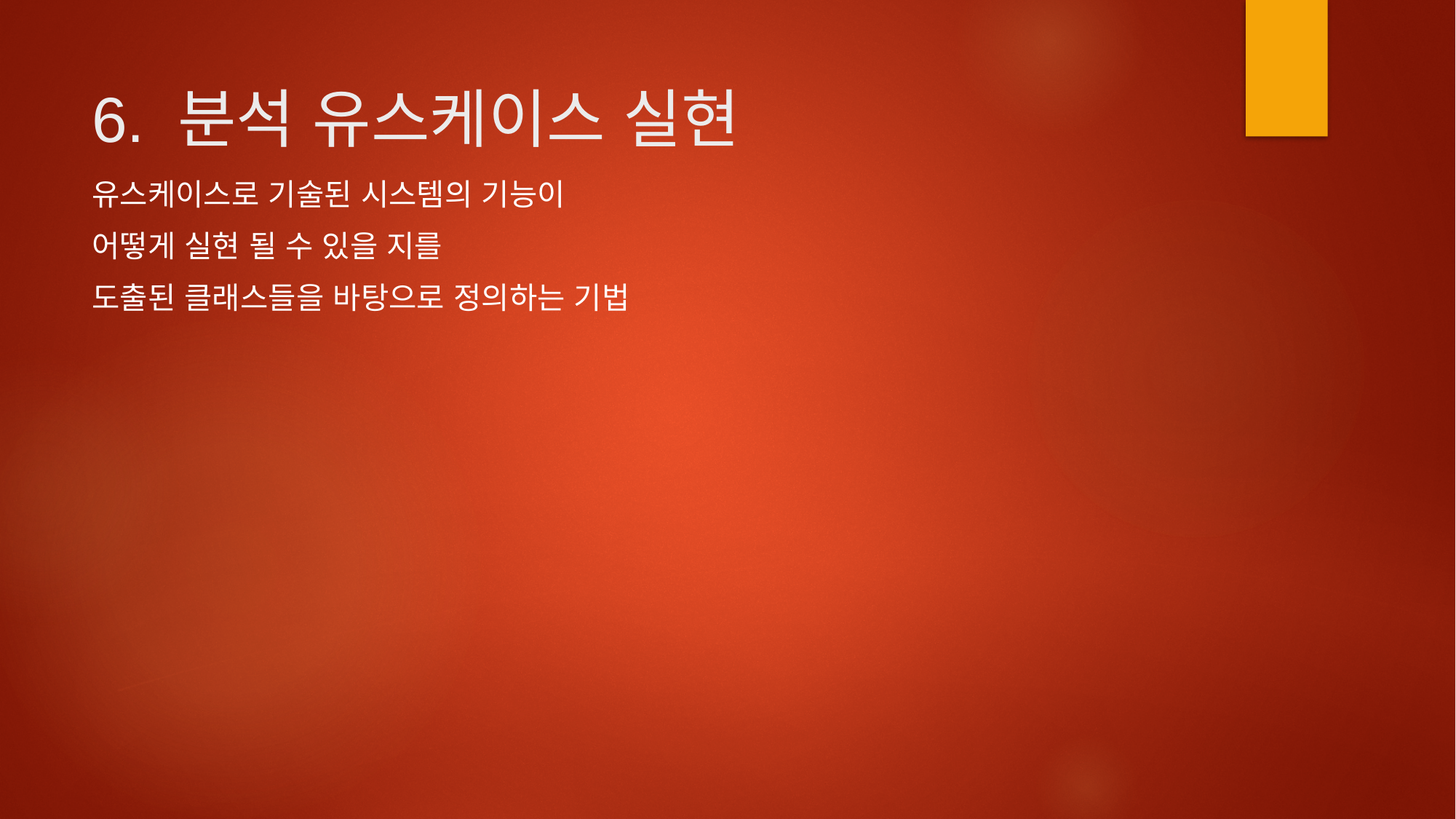

# 6. 분석 유스케이스 실현
유스케이스로 기술된 시스템의 기능이
어떻게 실현 될 수 있을 지를
도출된 클래스들을 바탕으로 정의하는 기법